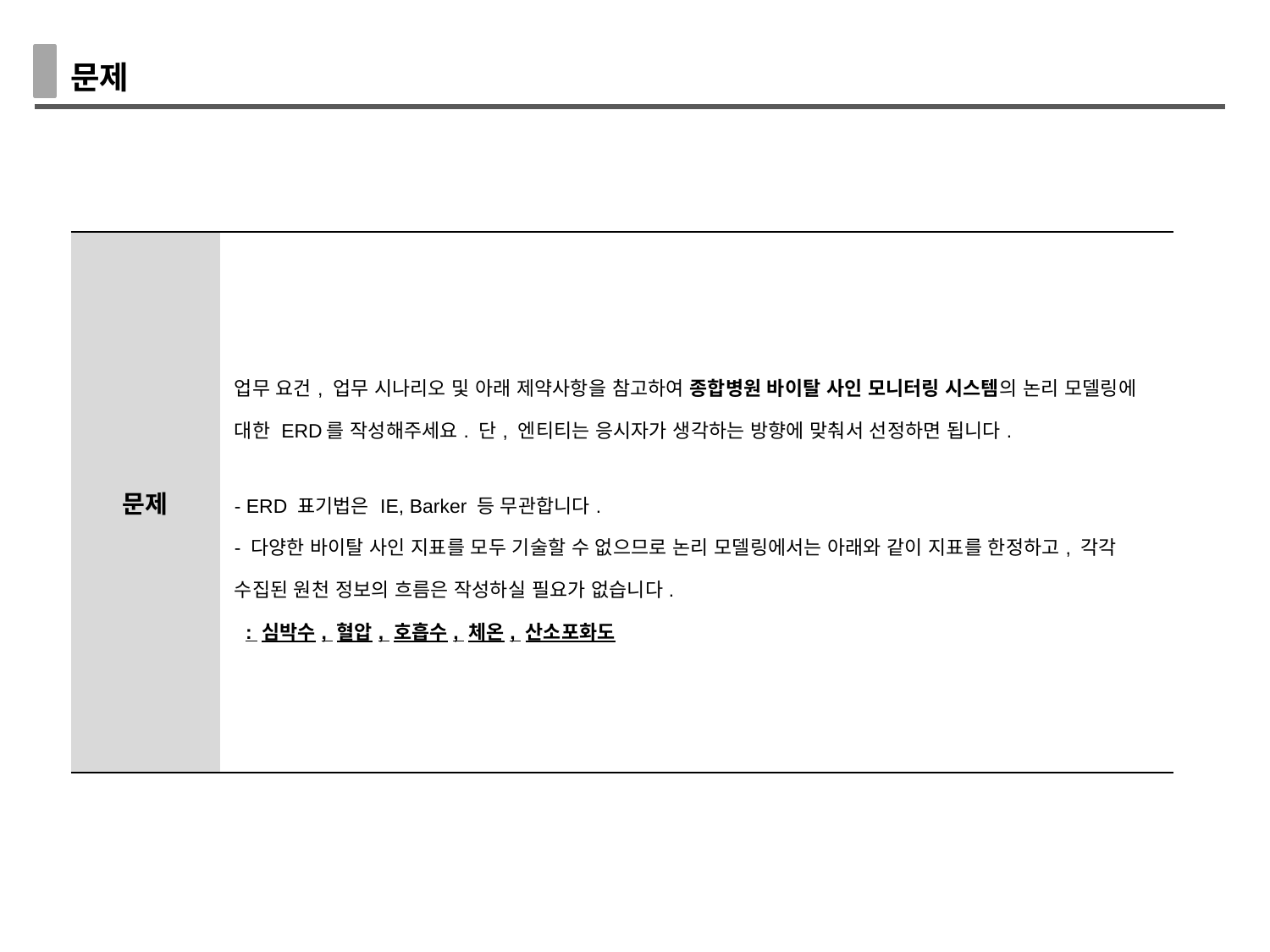

문제
| 문제 | 업무 요건, 업무 시나리오 및 아래 제약사항을 참고하여 종합병원 바이탈 사인 모니터링 시스템의 논리 모델링에 대한 ERD를 작성해주세요. 단, 엔티티는 응시자가 생각하는 방향에 맞춰서 선정하면 됩니다. - ERD 표기법은 IE, Barker 등 무관합니다. - 다양한 바이탈 사인 지표를 모두 기술할 수 없으므로 논리 모델링에서는 아래와 같이 지표를 한정하고, 각각 수집된 원천 정보의 흐름은 작성하실 필요가 없습니다. : 심박수, 혈압, 호흡수, 체온, 산소포화도 |
| --- | --- |